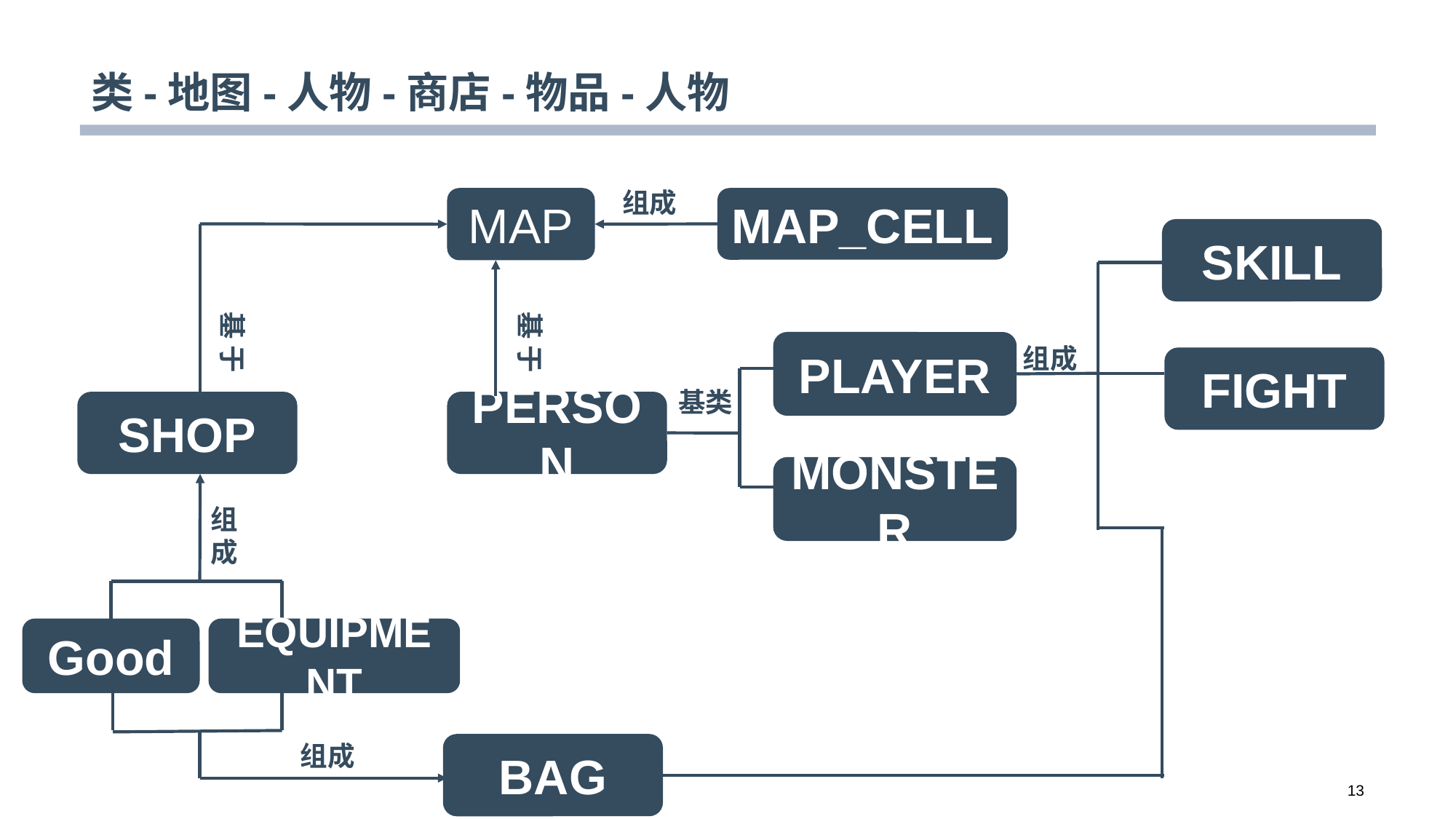

# 类-地图-人物-商店-物品-人物
组成
MAP
MAP_CELL
SKILL
基 于
基 于
PLAYER
基类
PERSON
MONSTER
组成
FIGHT
SHOP
组成
Good
EQUIPMENT
组成
BAG
13